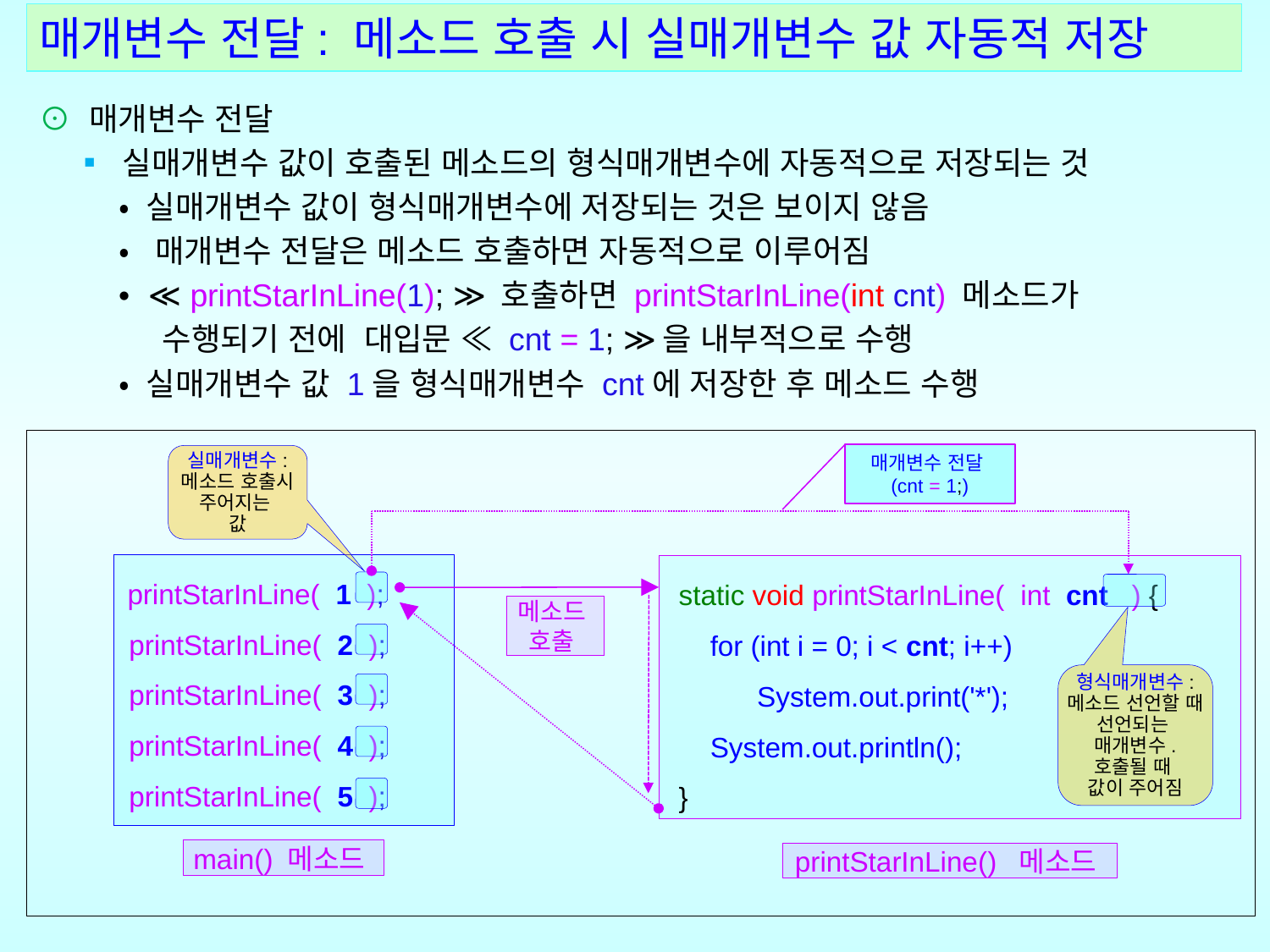

매개변수 전달: 메소드 호출 시 실매개변수 값 자동적 저장
⊙ 매개변수 전달
    ▪ 실매개변수 값이 호출된 메소드의 형식매개변수에 자동적으로 저장되는 것
         • 실매개변수 값이 형식매개변수에 저장되는 것은 보이지 않음
         •  매개변수 전달은 메소드 호출하면 자동적으로 이루어짐
         •  ≪ printStarInLine(1); ≫ 호출하면 printStarInLine(int cnt) 메소드가
             수행되기 전에  대입문 ≪ cnt = 1; ≫을 내부적으로 수행
         • 실매개변수 값 1을 형식매개변수 cnt에 저장한 후 메소드 수행

실매개변수:
메소드 호출시 주어지는
값
  printStarInLine(  1  );
  printStarInLine(  2  );
  printStarInLine(  3  );
  printStarInLine(  4  );
  printStarInLine(  5  );
static void printStarInLine(  int  cnt   ) {
    for (int i = 0; i < cnt; i++)
          System.out.print('*');
    System.out.println();
}

메소드
호출

형식매개변수:
메소드 선언할 때 선언되는
매개변수.
호출될 때
값이 주어짐

main() 메소드
printStarInLine()  메소드
매개변수 전달
(cnt = 1;)